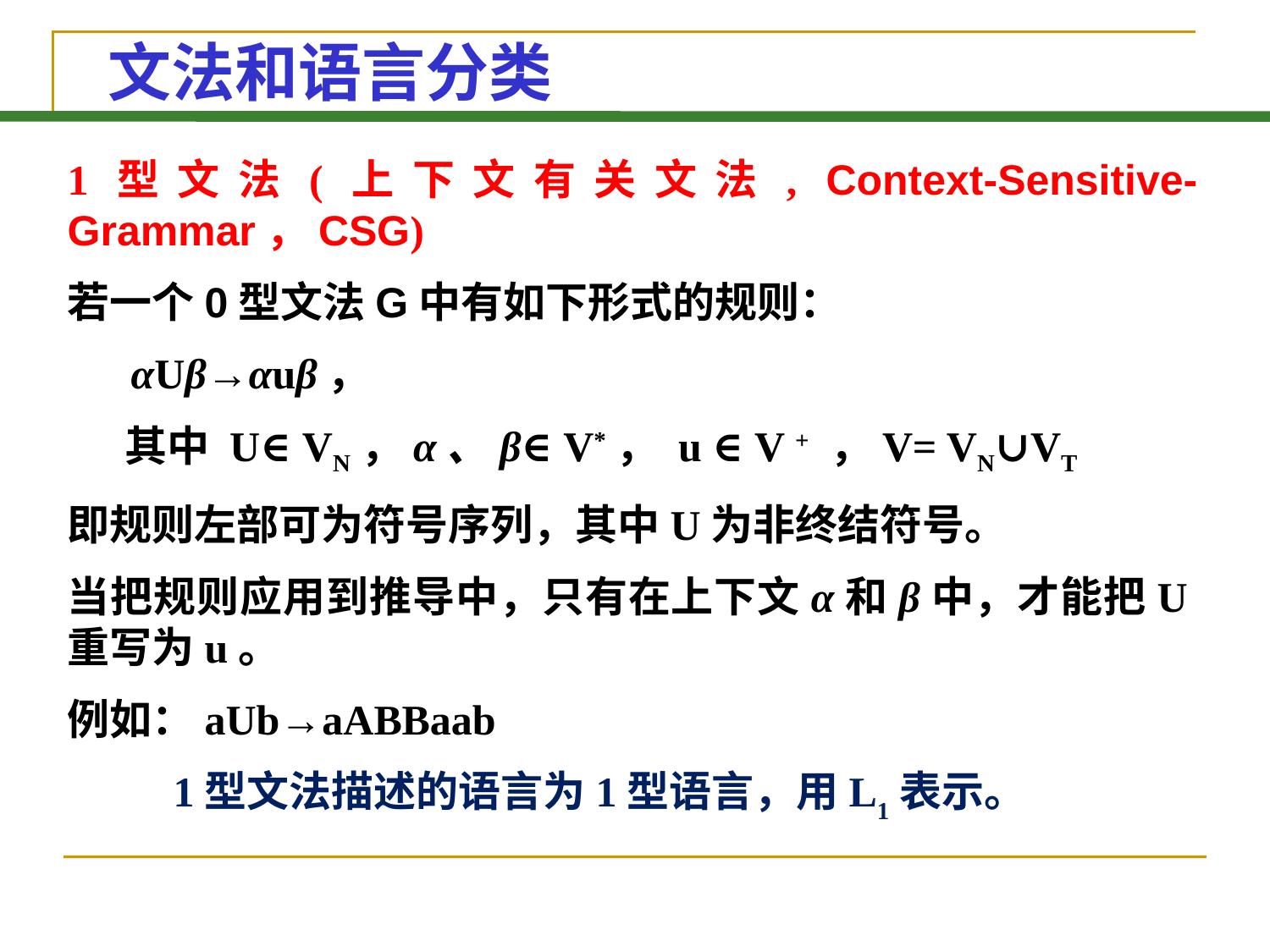

# 文法和语言分类

1型文法(上下文有关文法, Context-Sensitive-Grammar，CSG)
若一个0型文法G中有如下形式的规则：
      αUβ→αuβ，
     其中 U∈VN，α、β∈V*， u ∈V + ，V= VN∪VT
即规则左部可为符号序列，其中U为非终结符号。
当把规则应用到推导中，只有在上下文α和β中，才能把U重写为u。
例如：aUb→aABBaab
          1型文法描述的语言为1型语言，用L1表示。
55